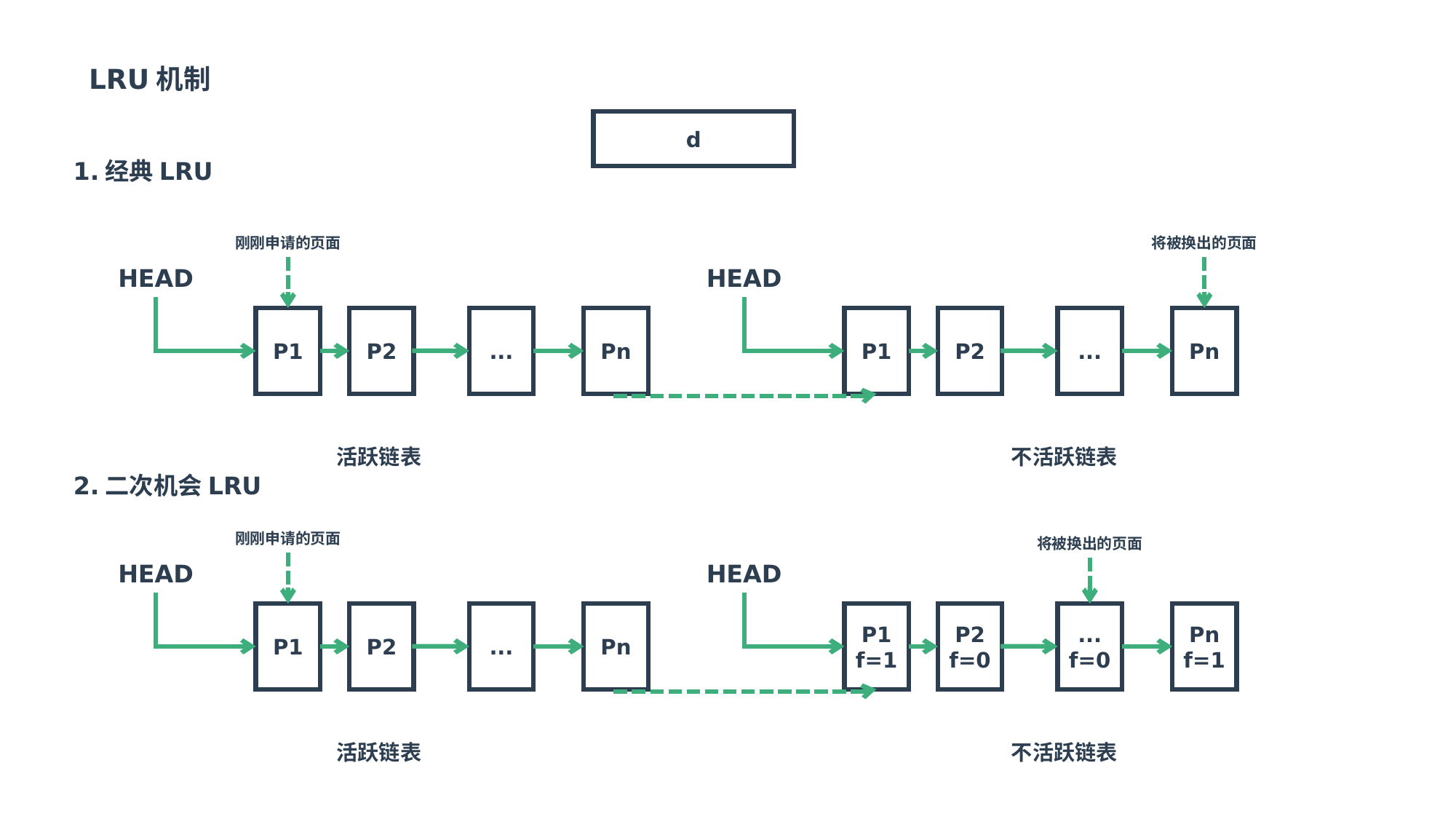

LRU机制
d
1.经典LRU
刚刚申请的页面
将被换出的页面
HEAD
HEAD
P1
P2
...
Pn
P1
P2
...
Pn
活跃链表
不活跃链表
2.二次机会LRU
刚刚申请的页面
将被换出的页面
HEAD
HEAD
P1
P2
...
Pn
P1
f=1
P2
f=0
...
f=0
Pn
f=1
活跃链表
不活跃链表